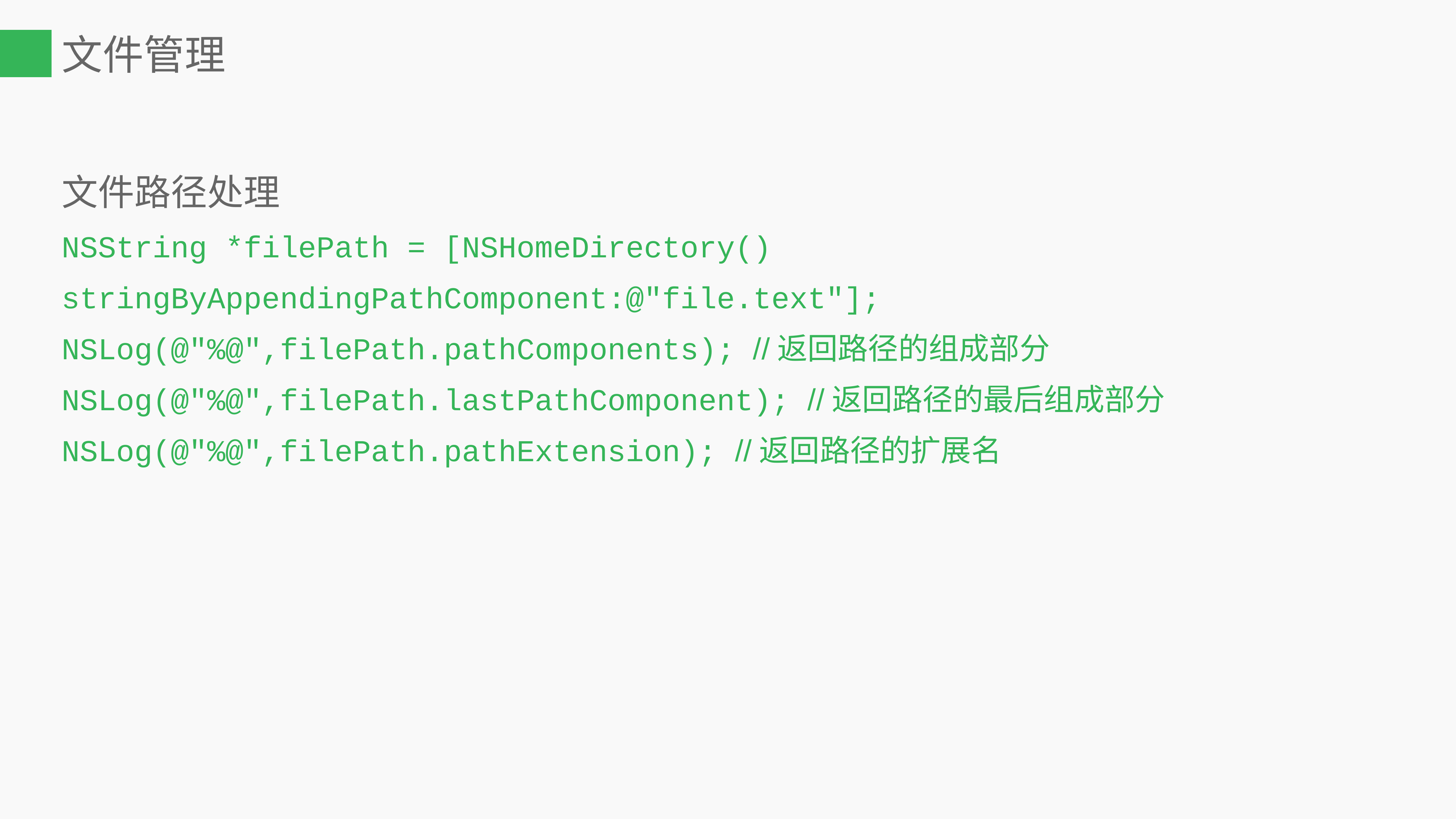

# 文件管理
文件路径处理
NSString *filePath = [NSHomeDirectory() stringByAppendingPathComponent:@"file.text"];
NSLog(@"%@",filePath.pathComponents); //返回路径的组成部分
NSLog(@"%@",filePath.lastPathComponent); //返回路径的最后组成部分
NSLog(@"%@",filePath.pathExtension); //返回路径的扩展名